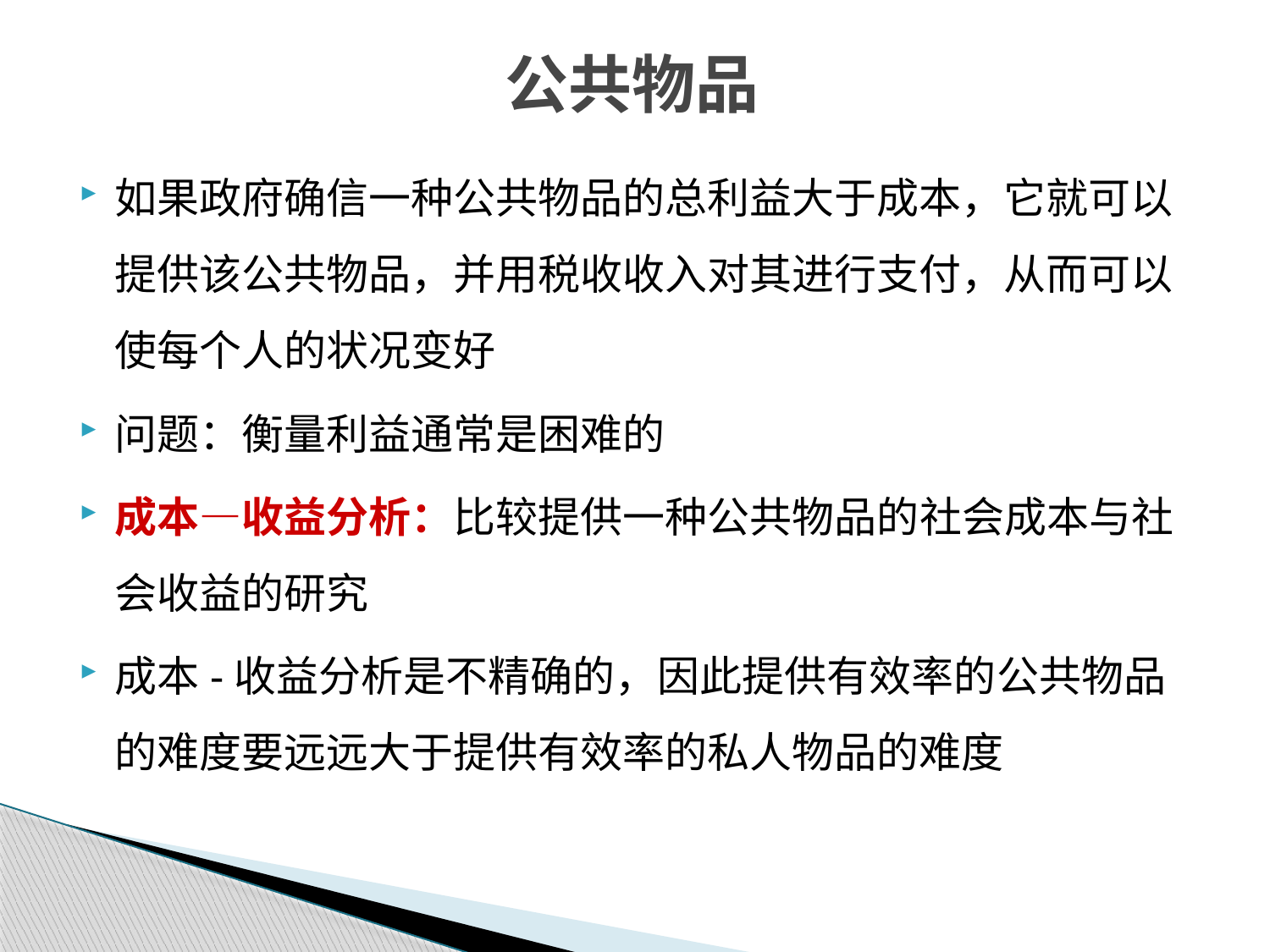

公共物品
如果政府确信一种公共物品的总利益大于成本，它就可以提供该公共物品，并用税收收入对其进行支付，从而可以使每个人的状况变好
问题：衡量利益通常是困难的
成本—收益分析：比较提供一种公共物品的社会成本与社会收益的研究
成本-收益分析是不精确的，因此提供有效率的公共物品的难度要远远大于提供有效率的私人物品的难度